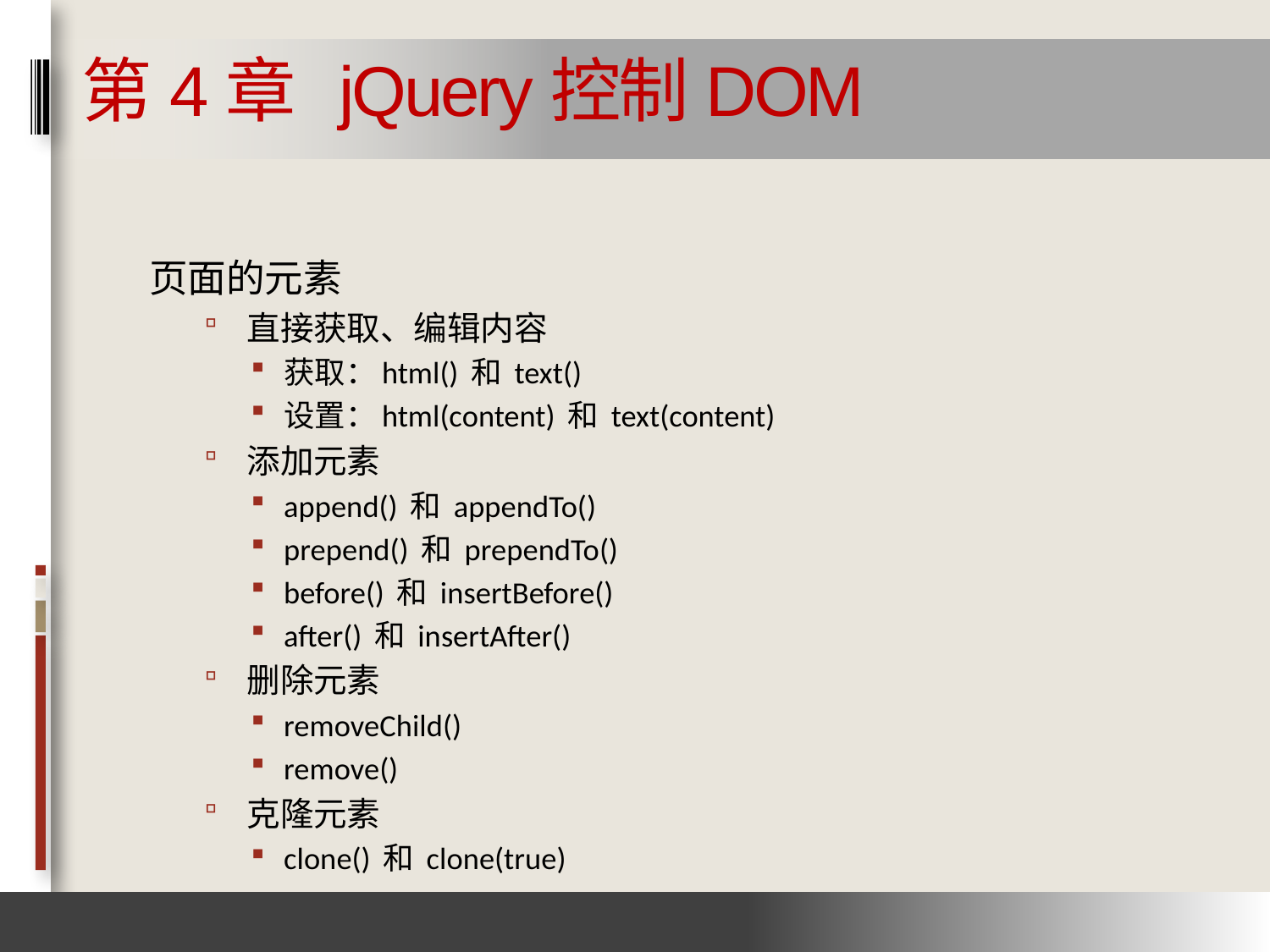

# 第4章  jQuery控制DOM
页面的元素
直接获取、编辑内容
获取：html() 和 text()
设置：html(content) 和 text(content)
添加元素
append() 和 appendTo()
prepend() 和 prependTo()
before() 和 insertBefore()
after() 和 insertAfter()
删除元素
removeChild()
remove()
克隆元素
clone() 和 clone(true)